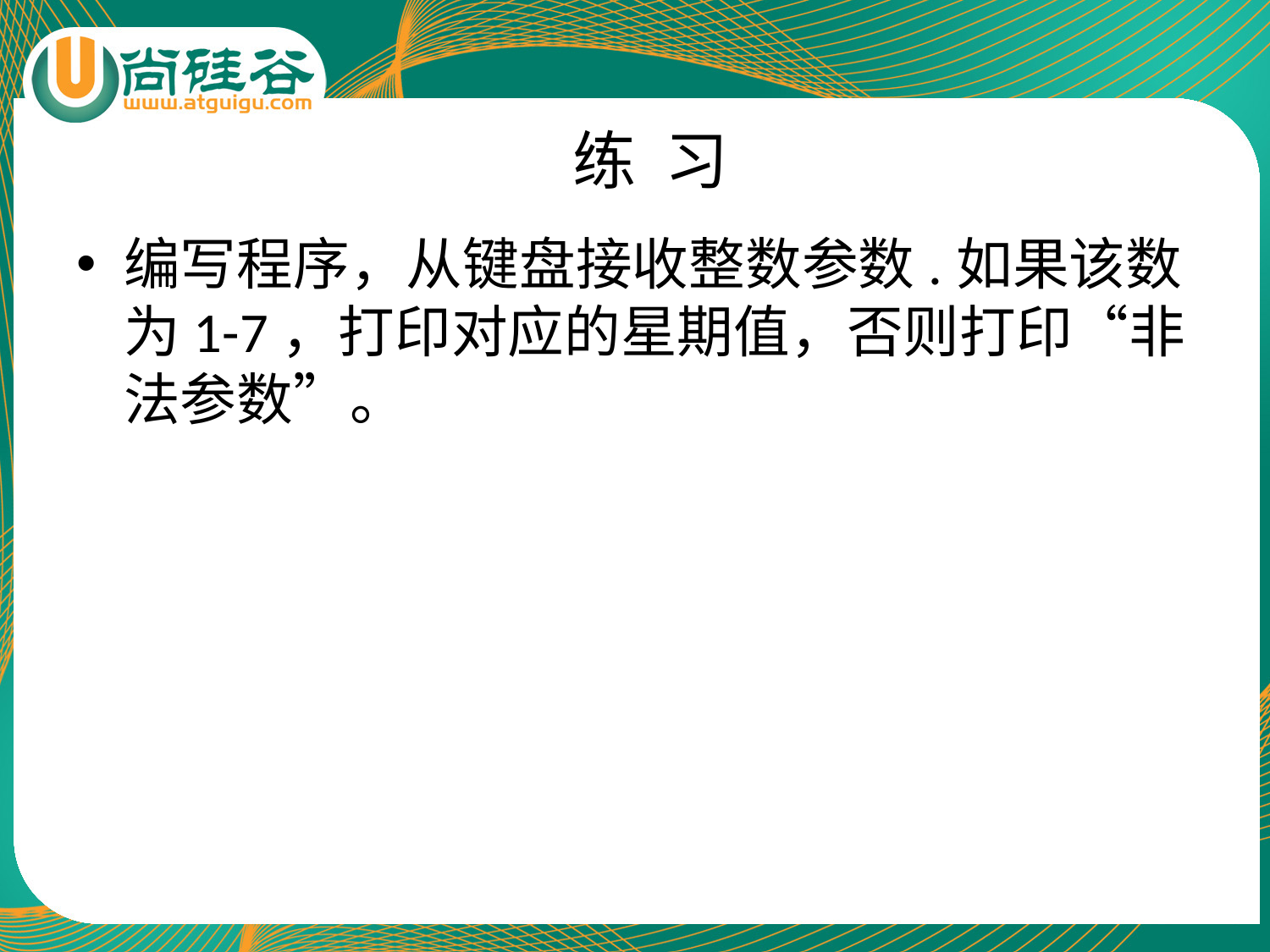

# 练  习
编写程序，从键盘接收整数参数.如果该数为1-7，打印对应的星期值，否则打印“非法参数”。